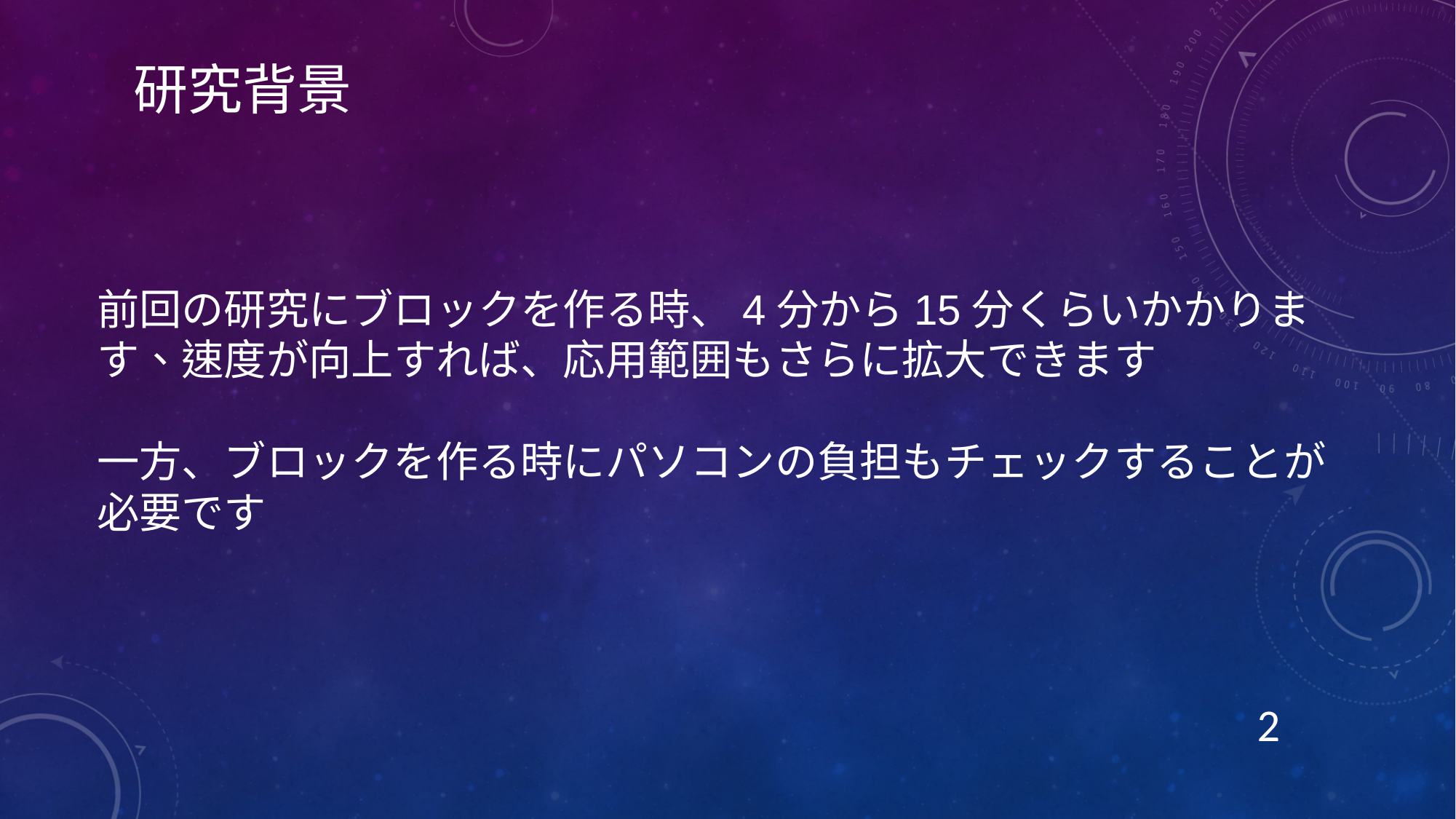

# 研究背景
前回の研究にブロックを作る時、4分から15分くらいかかります、速度が向上すれば、応用範囲もさらに拡大できます
一方、ブロックを作る時にパソコンの負担もチェックすることが必要です
2